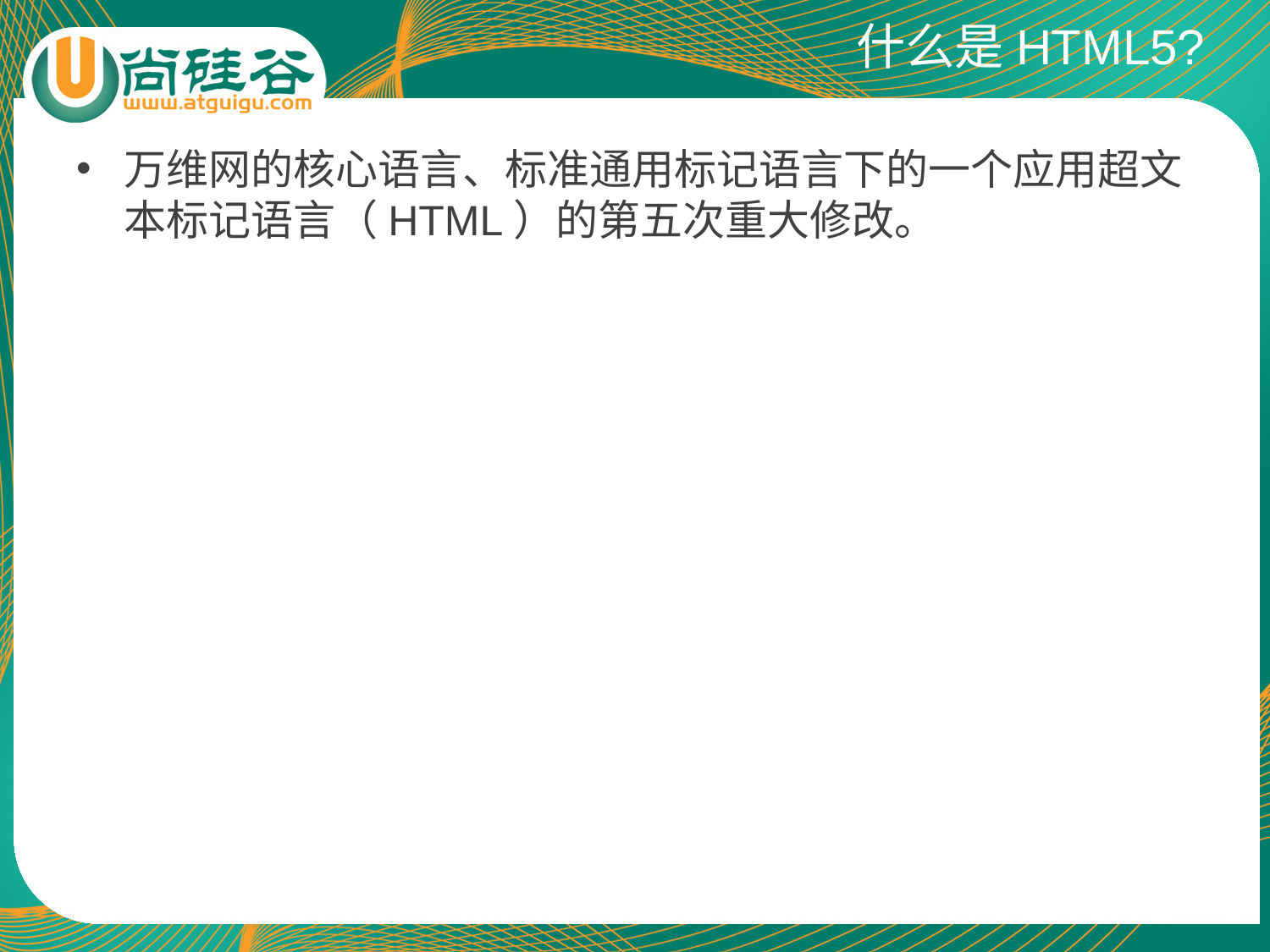

# 什么是HTML5?
万维网的核心语言、标准通用标记语言下的一个应用超文本标记语言（HTML）的第五次重大修改。